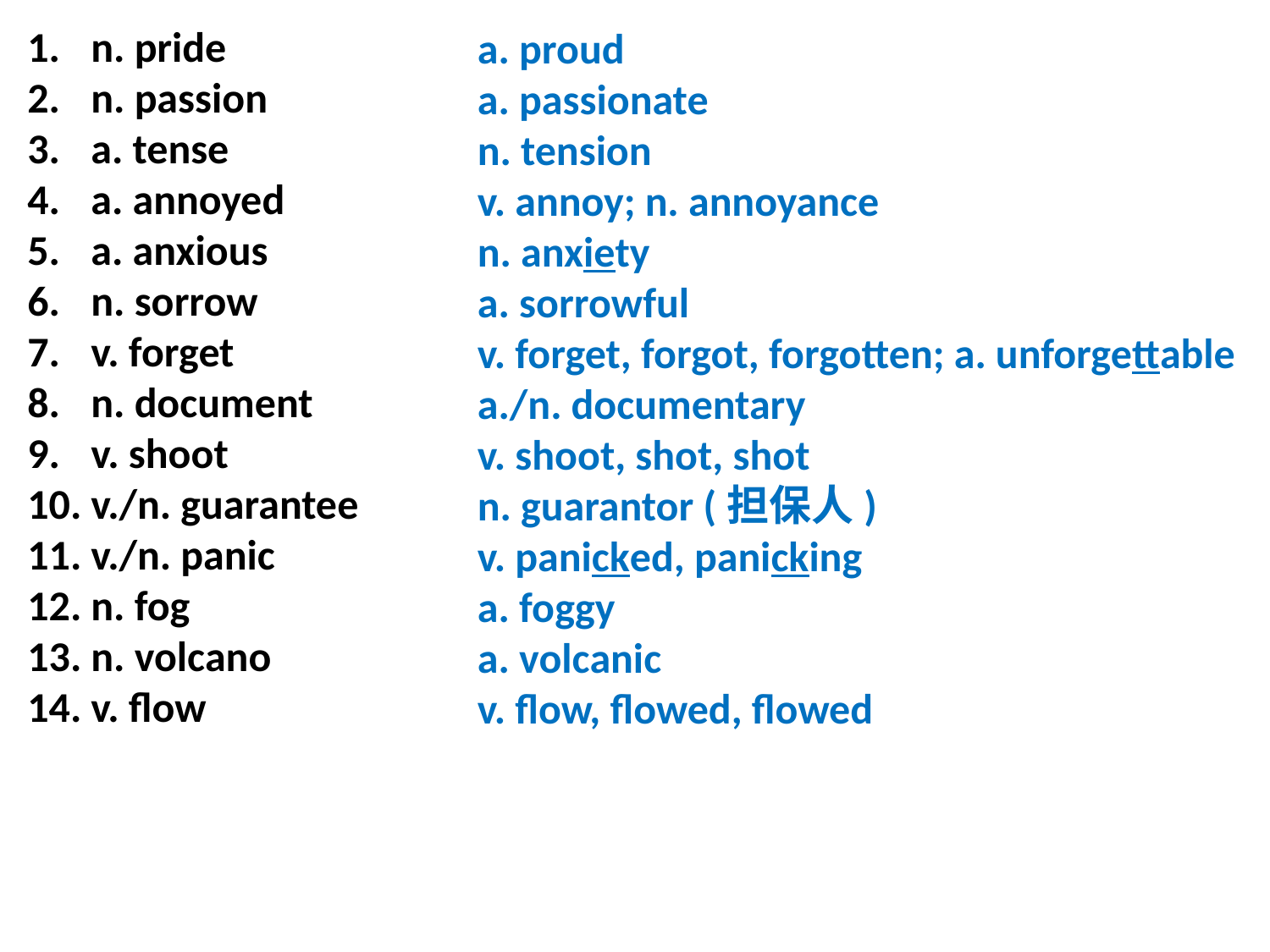

a. proud
a. passionate
n. tension
v. annoy; n. annoyance
n. anxiety
a. sorrowful
v. forget, forgot, forgotten; a. unforgettable
a./n. documentary
v. shoot, shot, shot
n. guarantor (担保人)
v. panicked, panicking
a. foggy
a. volcanic
v. flow, flowed, flowed
n. pride
n. passion
a. tense
a. annoyed
a. anxious
n. sorrow
v. forget
n. document
v. shoot
v./n. guarantee
v./n. panic
n. fog
n. volcano
v. flow